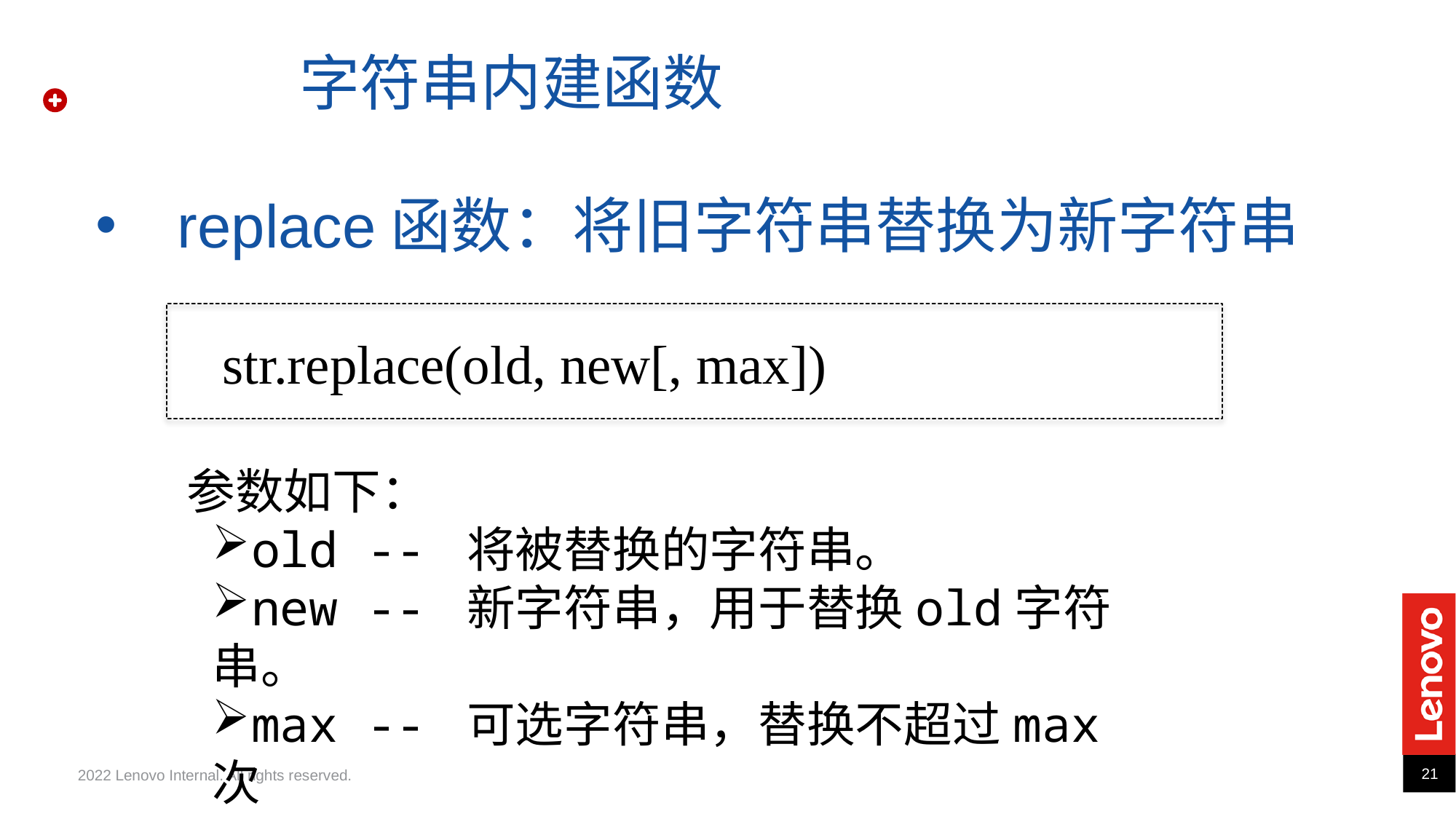

字符串内建函数
replace函数：将旧字符串替换为新字符串

str.replace(old, new[, max])
参数如下：
old -- 将被替换的字符串。
new -- 新字符串，用于替换old字符串。
max -- 可选字符串，替换不超过max次